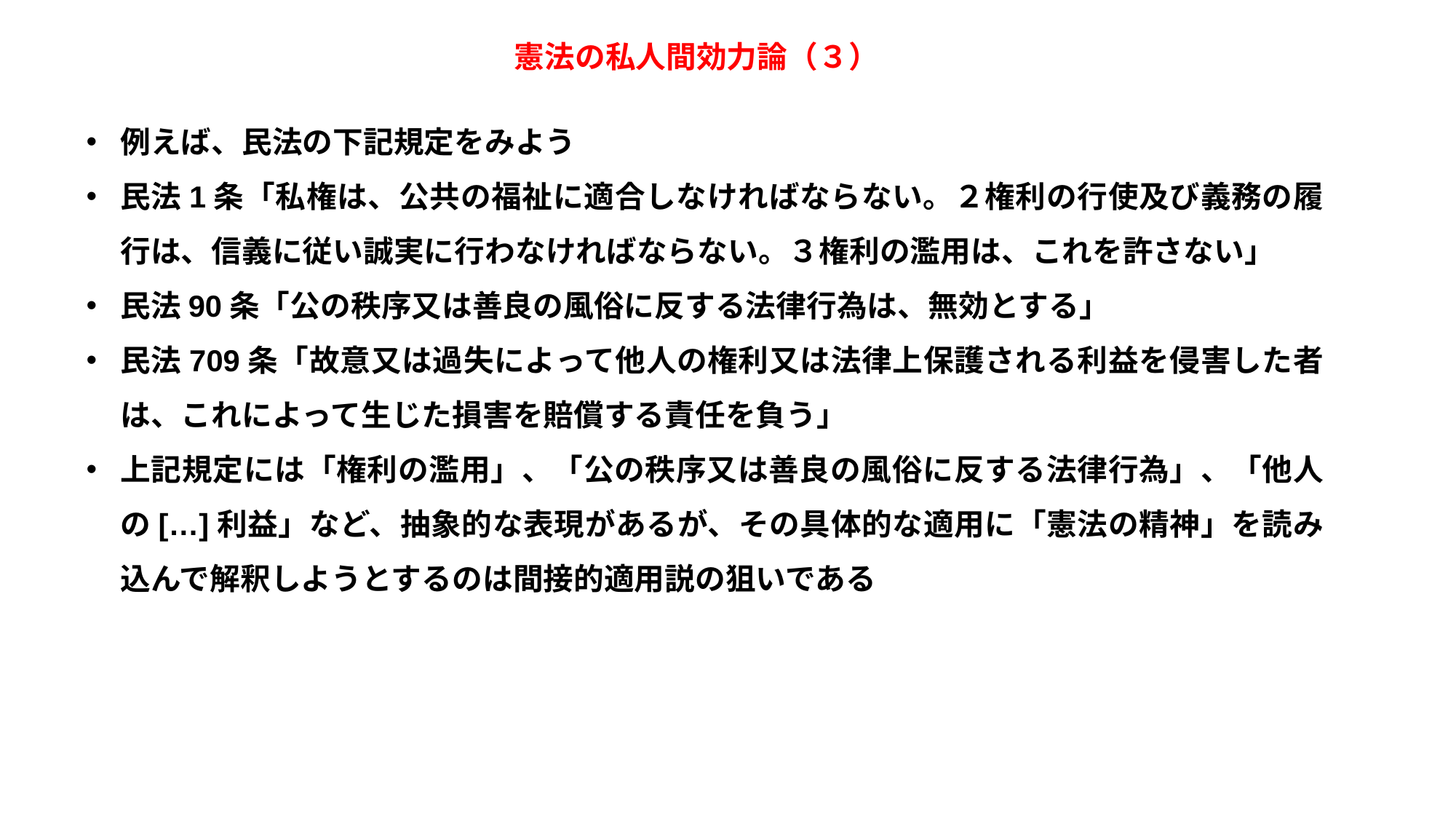

憲法の私人間効力論（３）
例えば、民法の下記規定をみよう
民法1条「私権は、公共の福祉に適合しなければならない。２権利の行使及び義務の履行は、信義に従い誠実に行わなければならない。３権利の濫用は、これを許さない」
民法90条「公の秩序又は善良の風俗に反する法律行為は、無効とする」
民法709条「故意又は過失によって他人の権利又は法律上保護される利益を侵害した者は、これによって生じた損害を賠償する責任を負う」
上記規定には「権利の濫用」、「公の秩序又は善良の風俗に反する法律行為」、「他人の[…]利益」など、抽象的な表現があるが、その具体的な適用に「憲法の精神」を読み込んで解釈しようとするのは間接的適用説の狙いである